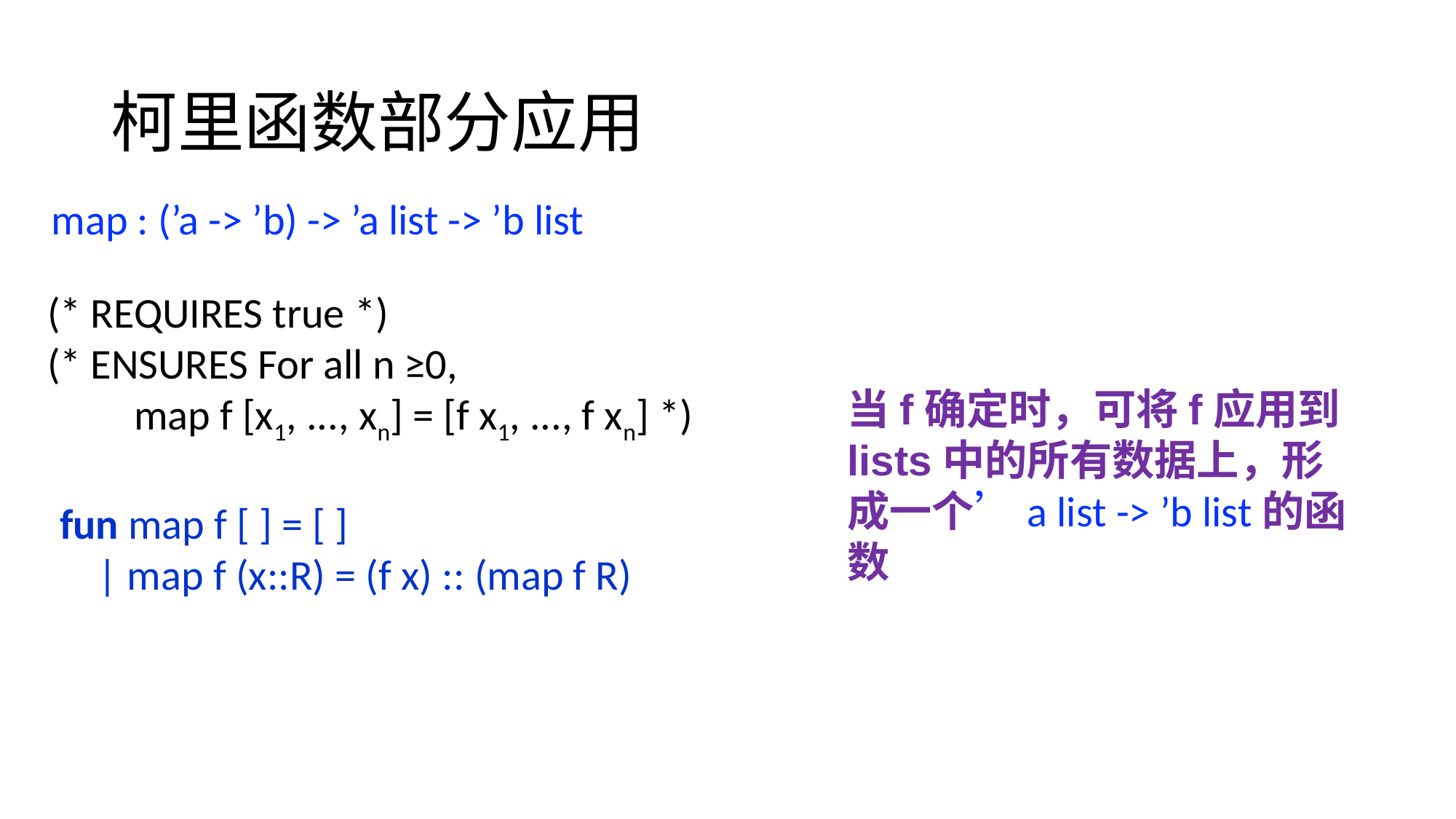

# 柯里函数部分应用
map : (’a -> ’b) -> ’a list -> ’b list
(* REQUIRES true *)
(* ENSURES For all n ≥0,
         map f [x1, ..., xn] = [f x1, ..., f xn] *)
当f确定时，可将f应用到lists中的所有数据上，形成一个’a list -> ’b list的函数
fun map f [ ] = [ ]
    | map f (x::R) = (f x) :: (map f R)